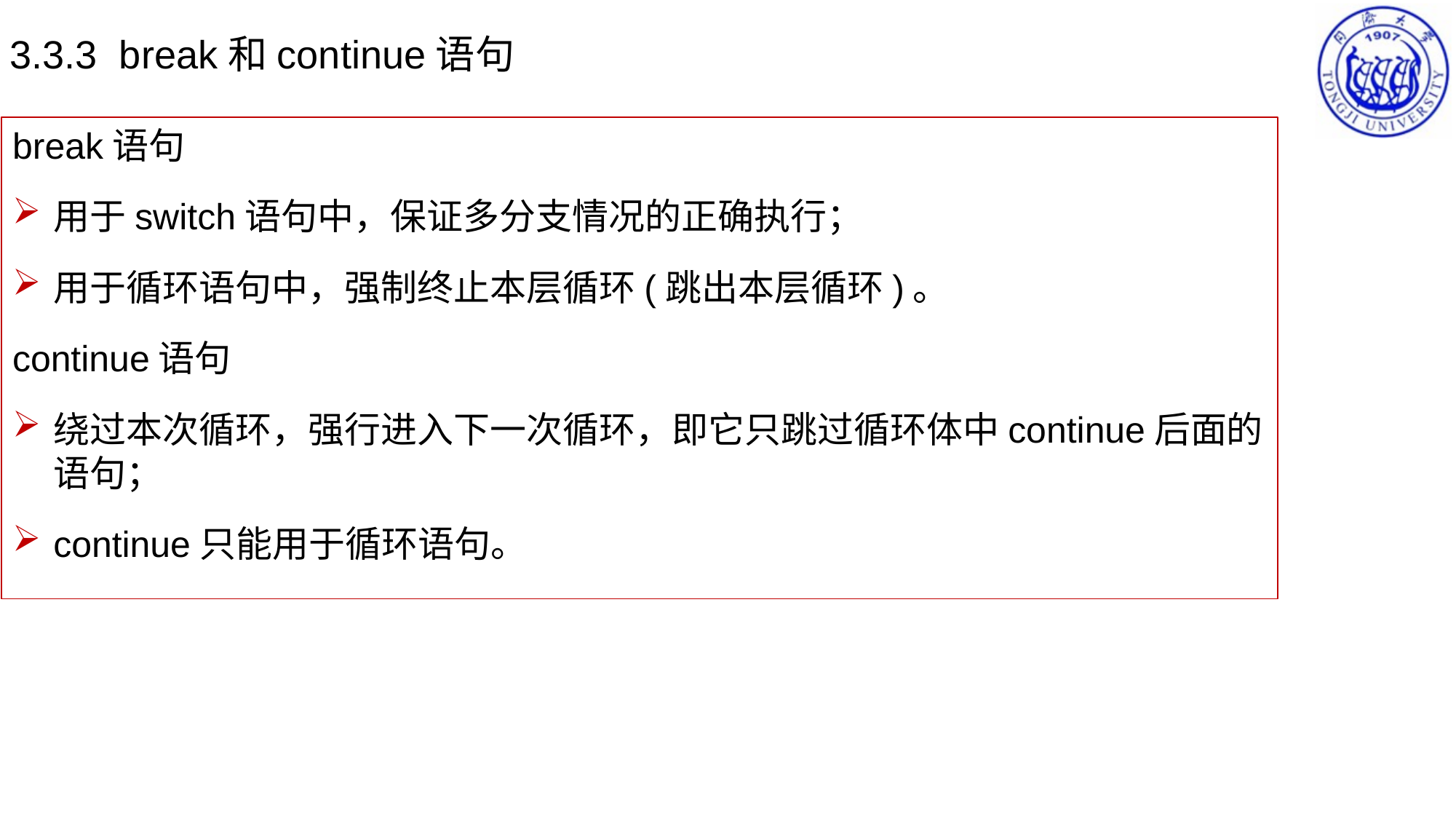

# 3.3.3  break和continue语句
break语句
用于switch语句中，保证多分支情况的正确执行；
用于循环语句中，强制终止本层循环(跳出本层循环)。
continue语句
绕过本次循环，强行进入下一次循环，即它只跳过循环体中continue后面的语句；
continue只能用于循环语句。